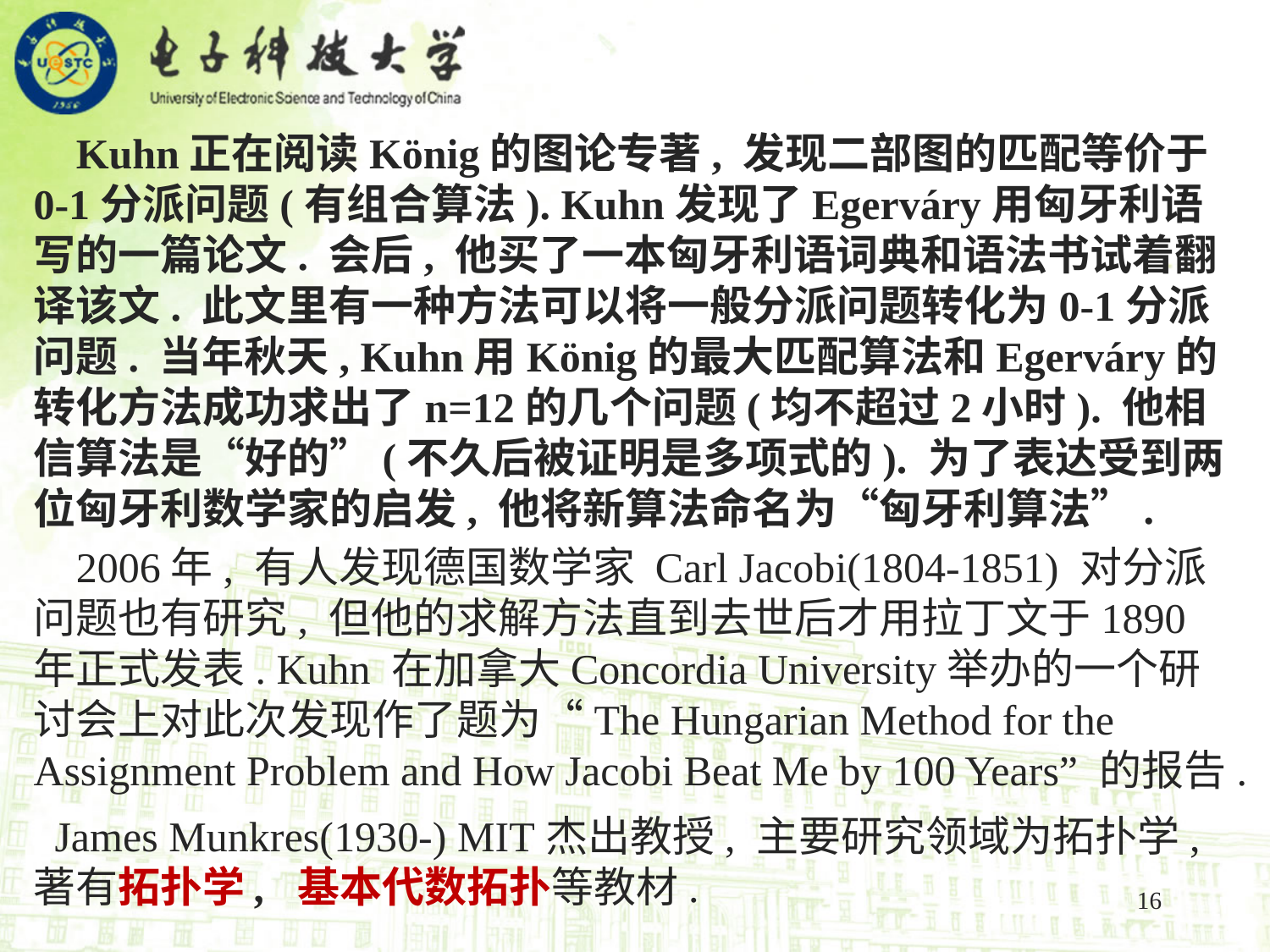

Kuhn正在阅读König的图论专著, 发现二部图的匹配等价于0-1分派问题(有组合算法). Kuhn发现了Egerváry用匈牙利语写的一篇论文. 会后, 他买了一本匈牙利语词典和语法书试着翻译该文. 此文里有一种方法可以将一般分派问题转化为0-1分派问题. 当年秋天, Kuhn用König的最大匹配算法和Egerváry的转化方法成功求出了n=12的几个问题(均不超过2小时). 他相信算法是“好的”(不久后被证明是多项式的). 为了表达受到两位匈牙利数学家的启发, 他将新算法命名为“匈牙利算法”.
    2006年, 有人发现德国数学家 Carl Jacobi(1804-1851) 对分派问题也有研究, 但他的求解方法直到去世后才用拉丁文于1890年正式发表. Kuhn 在加拿大Concordia University举办的一个研讨会上对此次发现作了题为“The Hungarian Method for the Assignment Problem and How Jacobi Beat Me by 100 Years” 的报告.
  James Munkres(1930-) MIT杰出教授, 主要研究领域为拓扑学, 著有拓扑学,  基本代数拓扑等教材.
16